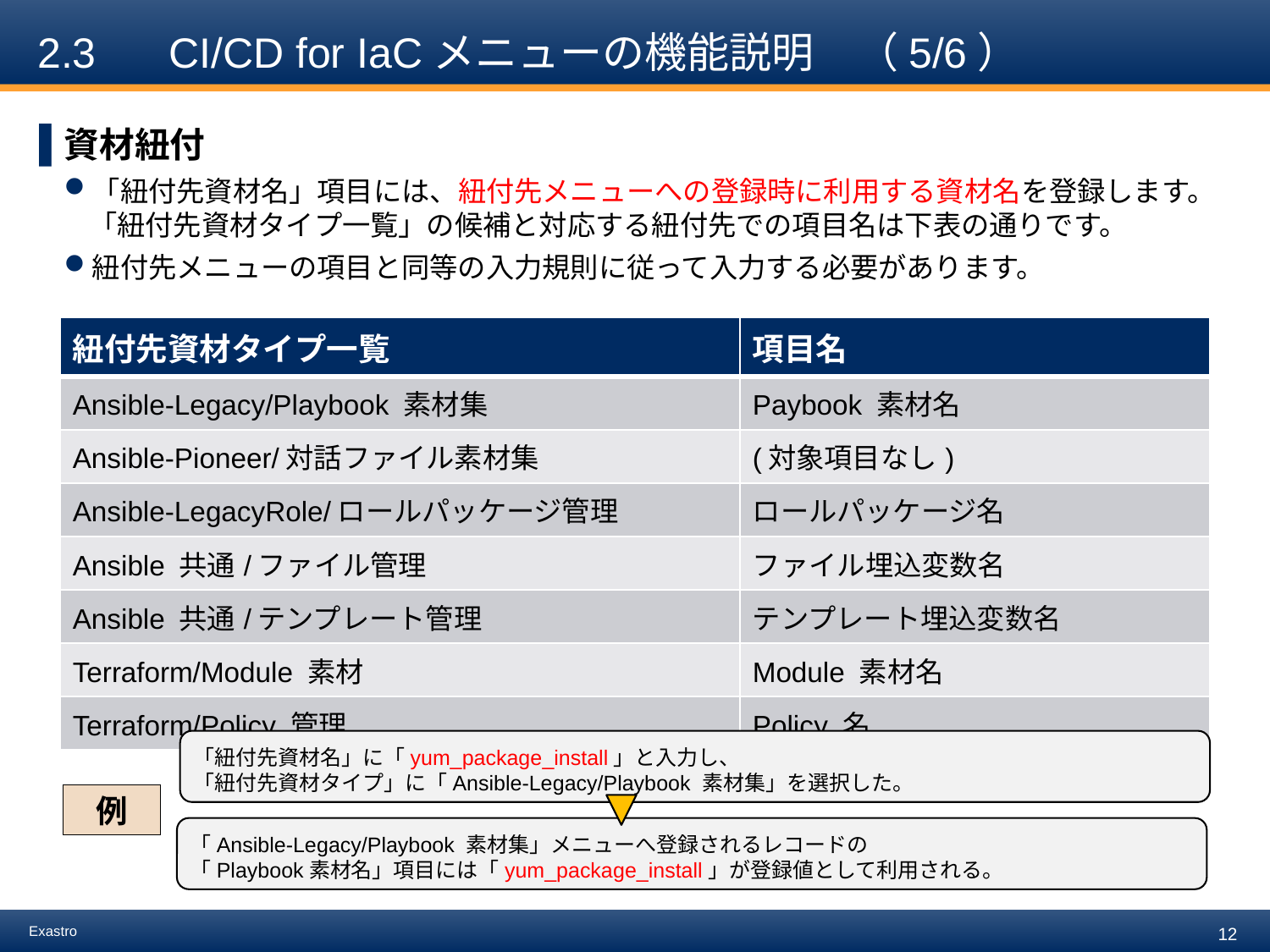

# 2.3　 CI/CD for IaCメニューの機能説明　（5/6）
資材紐付
「紐付先資材名」項目には、紐付先メニューへの登録時に利用する資材名を登録します。
「紐付先資材タイプ一覧」の候補と対応する紐付先での項目名は下表の通りです。
紐付先メニューの項目と同等の入力規則に従って入力する必要があります。
| 紐付先資材タイプ一覧 | 項目名 |
| --- | --- |
| Ansible-Legacy/Playbook 素材集 | Paybook 素材名 |
| Ansible-Pioneer/対話ファイル素材集 | (対象項目なし) |
| Ansible-LegacyRole/ロールパッケージ管理 | ロールパッケージ名 |
| Ansible 共通/ファイル管理 | ファイル埋込変数名 |
| Ansible 共通/テンプレート管理 | テンプレート埋込変数名 |
| Terraform/Module 素材 | Module 素材名 |
| Terraform/Policy 管理 | Policy 名 |
「紐付先資材名」に「yum_package_install」と入力し、
「紐付先資材タイプ」に「Ansible-Legacy/Playbook 素材集」を選択した。
例

「Ansible-Legacy/Playbook 素材集」メニューへ登録されるレコードの
「Playbook素材名」項目には「yum_package_install」が登録値として利用される。